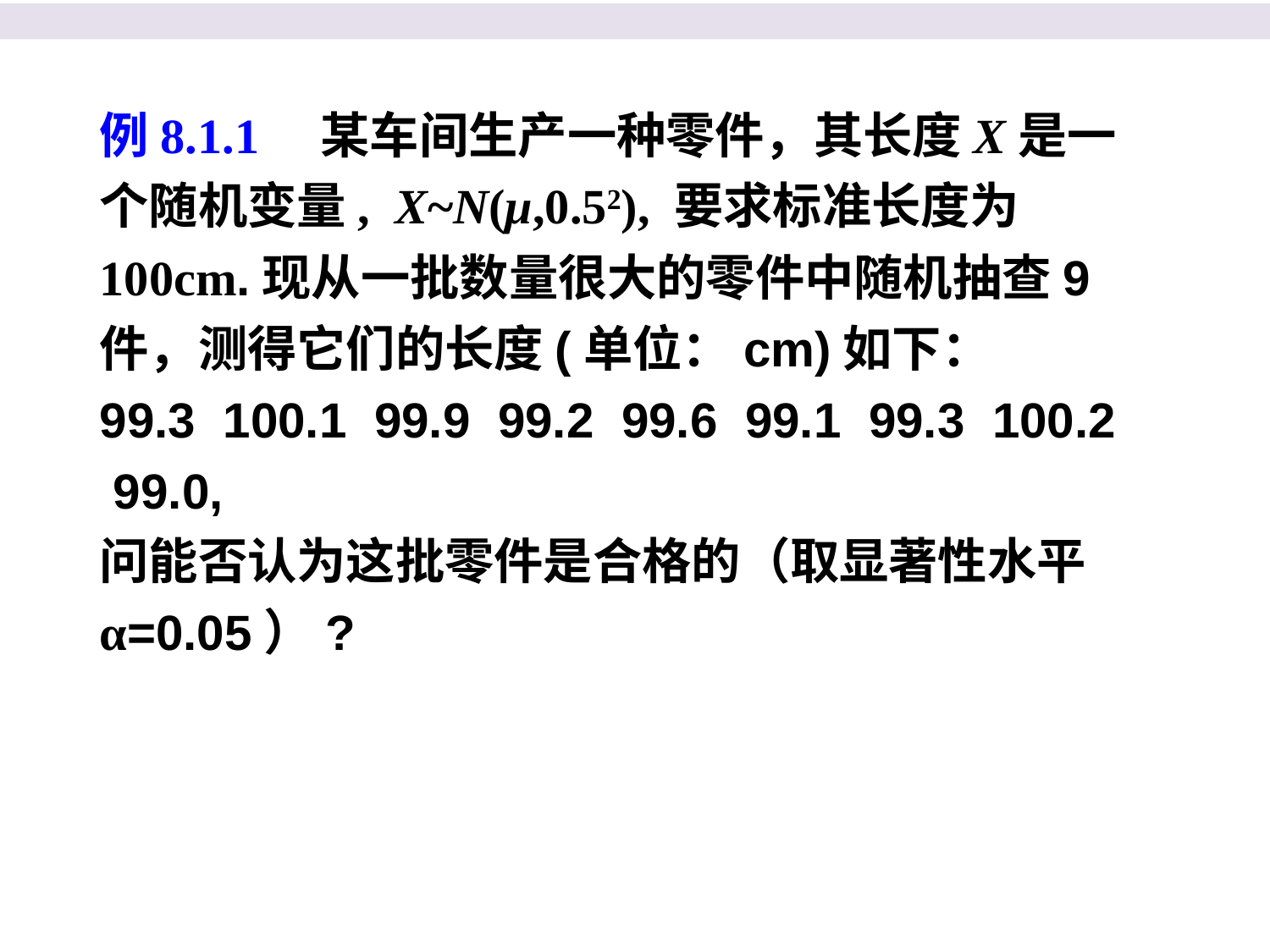

例8.1.1    某车间生产一种零件，其长度X是一个随机变量,  X~N(μ,0.52), 要求标准长度为100cm.现从一批数量很大的零件中随机抽查9件，测得它们的长度(单位：cm)如下：
99.3  100.1  99.9  99.2  99.6  99.1  99.3  100.2  99.0,
问能否认为这批零件是合格的（取显著性水平α=0.05）?